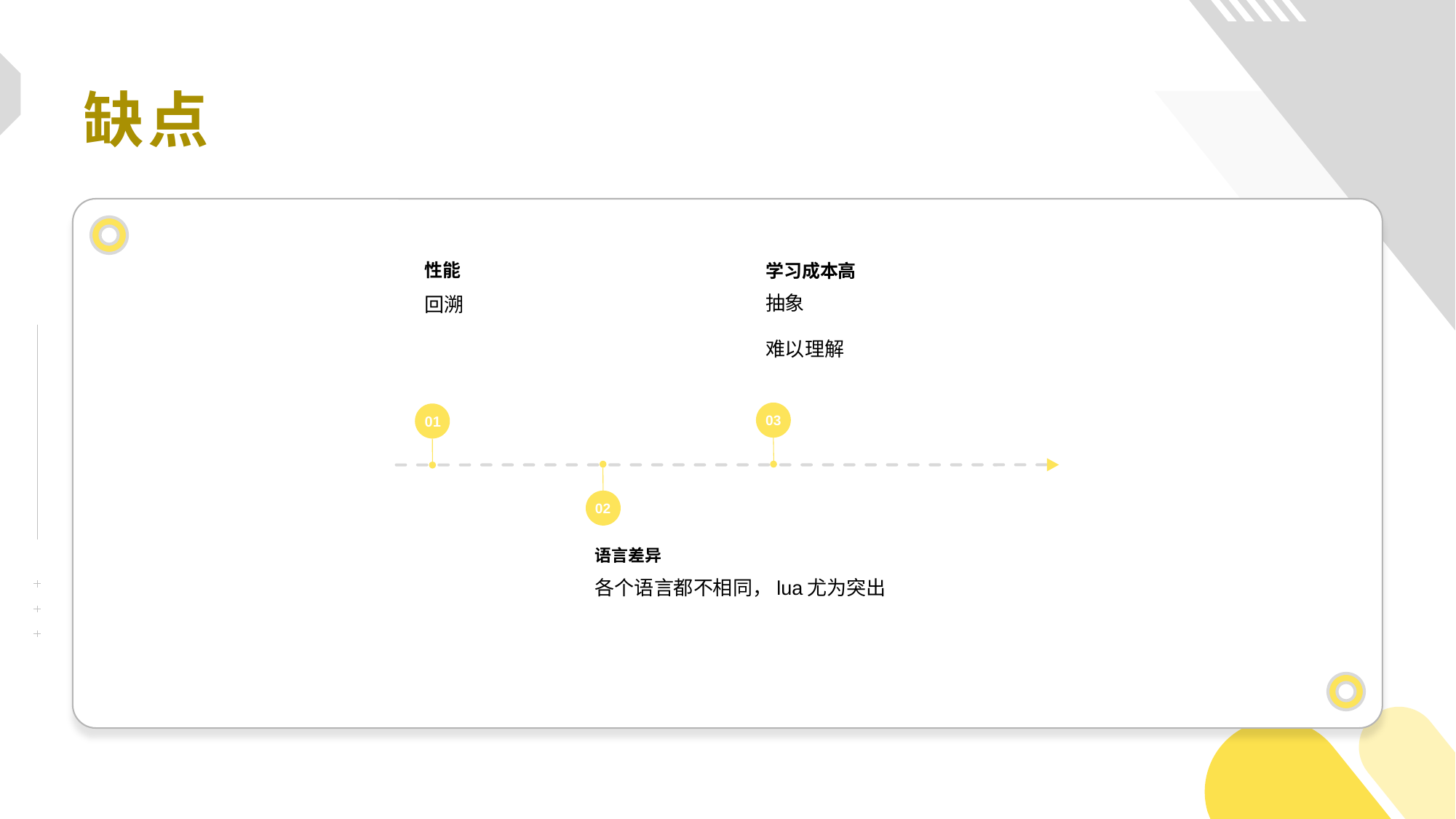

缺点

性能
学习成本高
回溯
抽象
难以理解

03
01

02
语言差异
各个语言都不相同，lua尤为突出